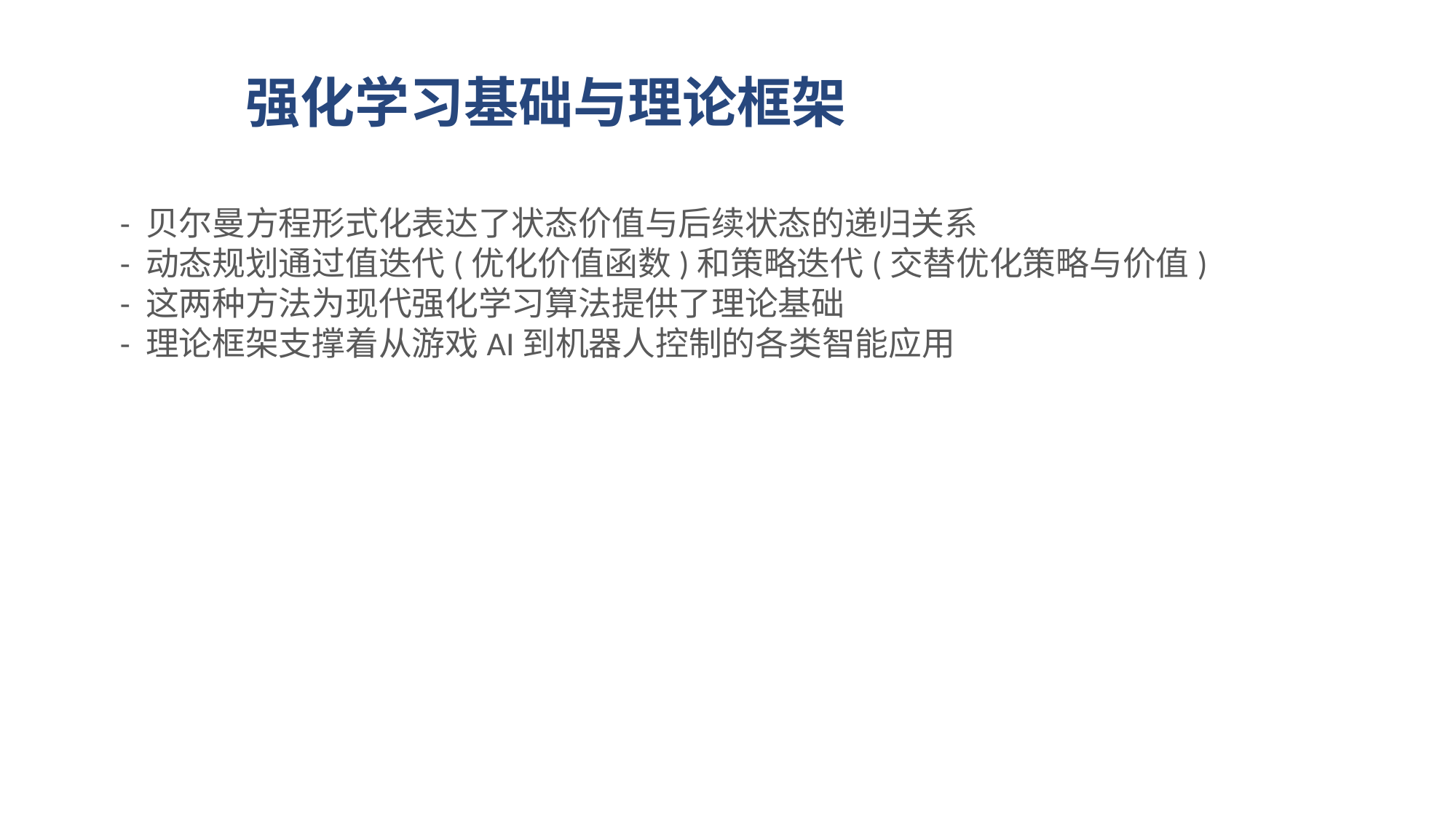

# 强化学习基础与理论框架
- 贝尔曼方程形式化表达了状态价值与后续状态的递归关系
- 动态规划通过值迭代(优化价值函数)和策略迭代(交替优化策略与价值)
- 这两种方法为现代强化学习算法提供了理论基础
- 理论框架支撑着从游戏AI到机器人控制的各类智能应用